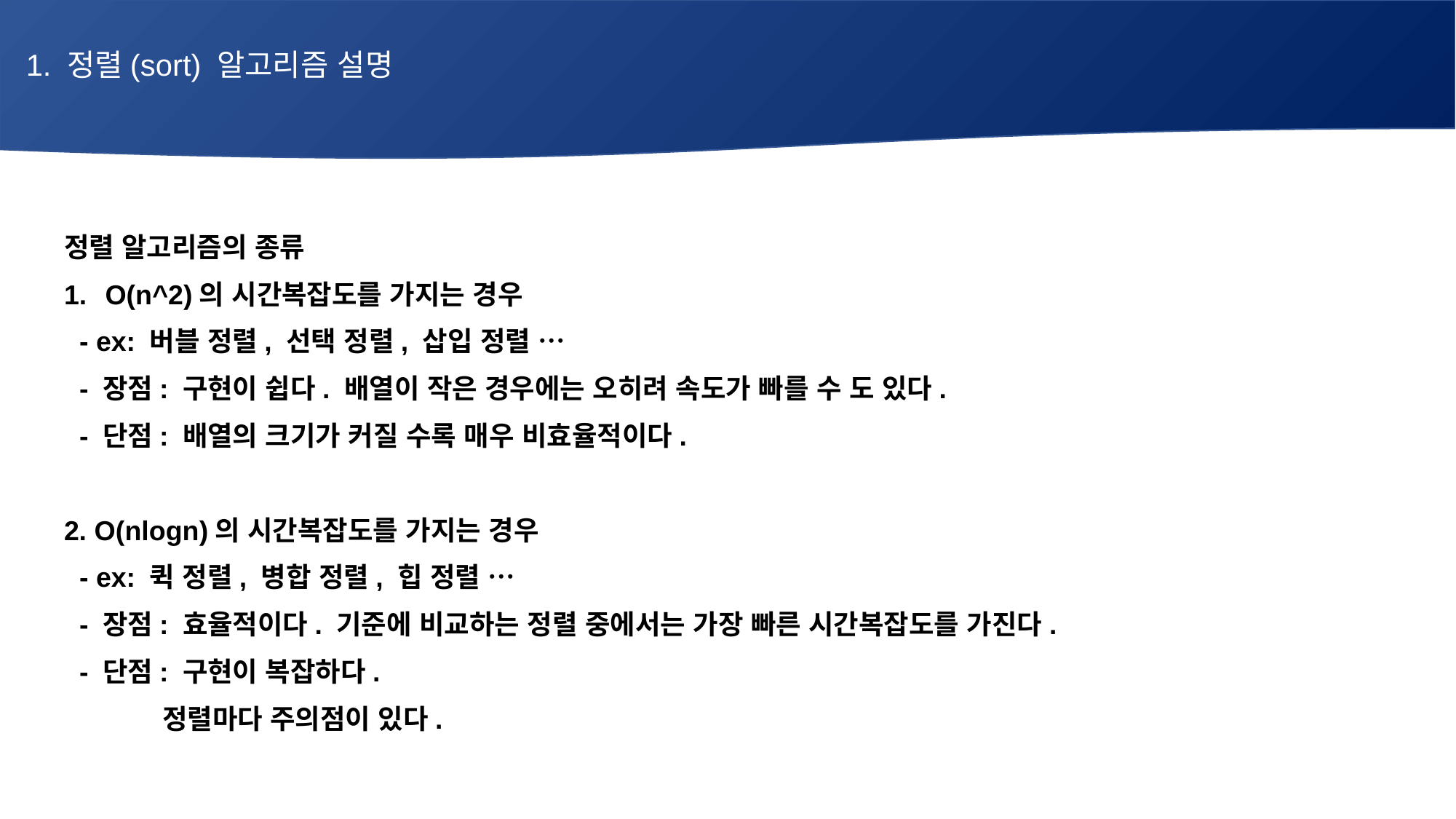

1. 정렬(sort) 알고리즘 설명
# 매주 1 과제 LV2
정렬 알고리즘의 종류
O(n^2)의 시간복잡도를 가지는 경우
  - ex: 버블 정렬, 선택 정렬, 삽입 정렬 …
  - 장점: 구현이 쉽다. 배열이 작은 경우에는 오히려 속도가 빠를 수 도 있다.
  - 단점: 배열의 크기가 커질 수록 매우 비효율적이다.

2. O(nlogn)의 시간복잡도를 가지는 경우
  - ex: 퀵 정렬, 병합 정렬, 힙 정렬 …
  - 장점: 효율적이다. 기준에 비교하는 정렬 중에서는 가장 빠른 시간복잡도를 가진다.
  - 단점: 구현이 복잡하다.
            정렬마다 주의점이 있다.